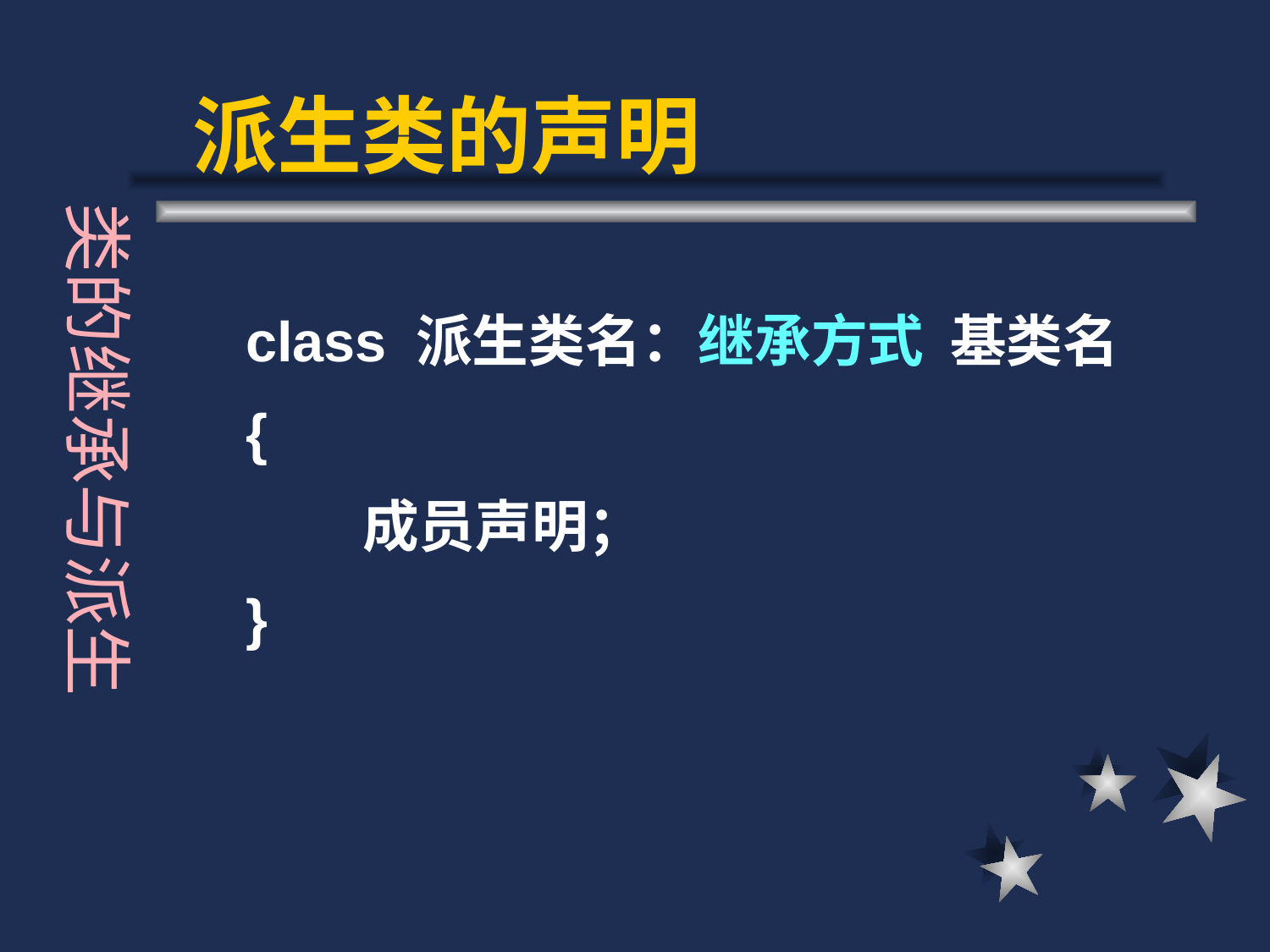

# 派生类的声明
类的继承与派生
class 派生类名：继承方式  基类名
{
        成员声明；
}

9